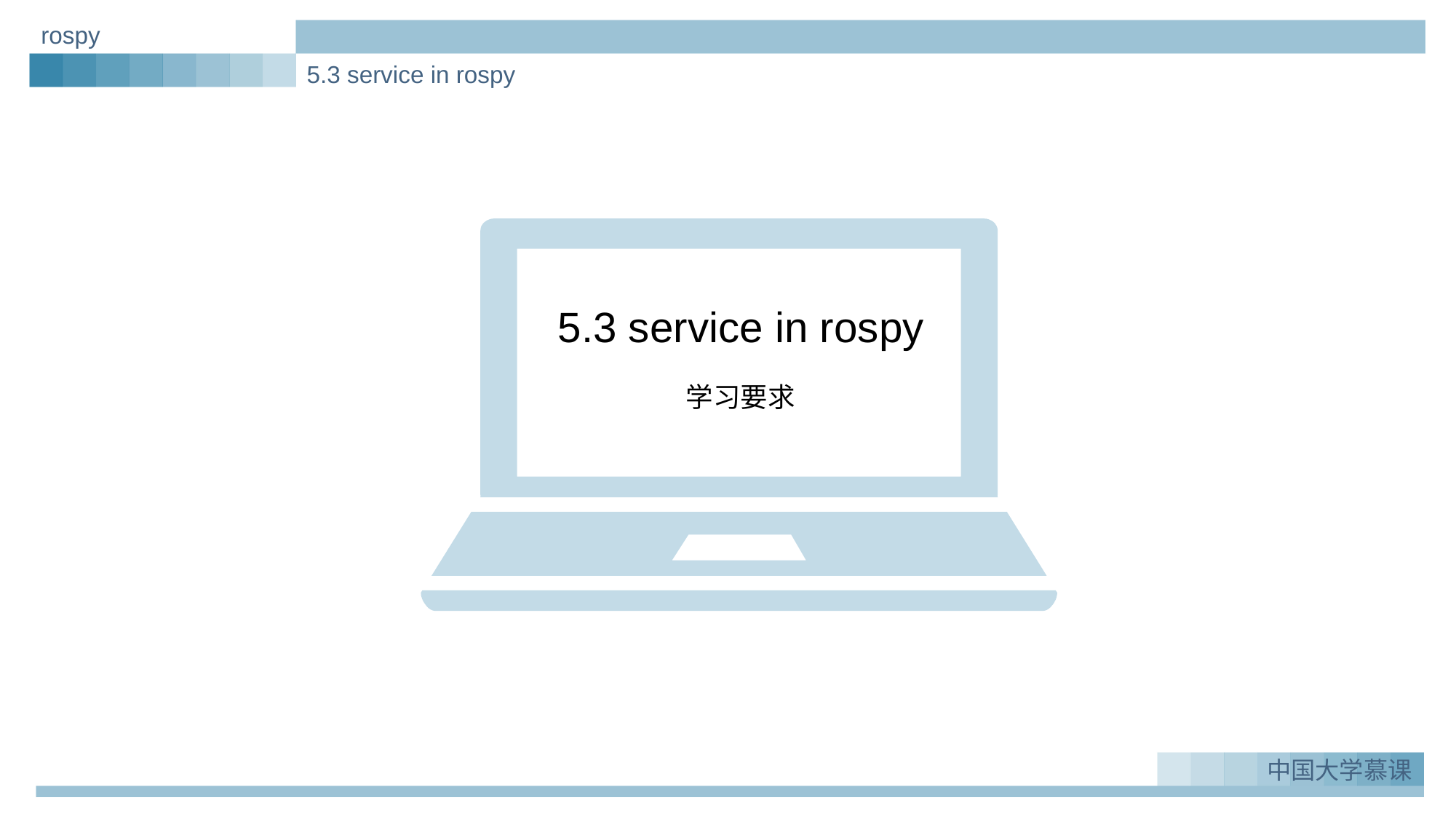

rospy
5.3 service in rospy

5.3 service in rospy
学习要求
中国大学慕课